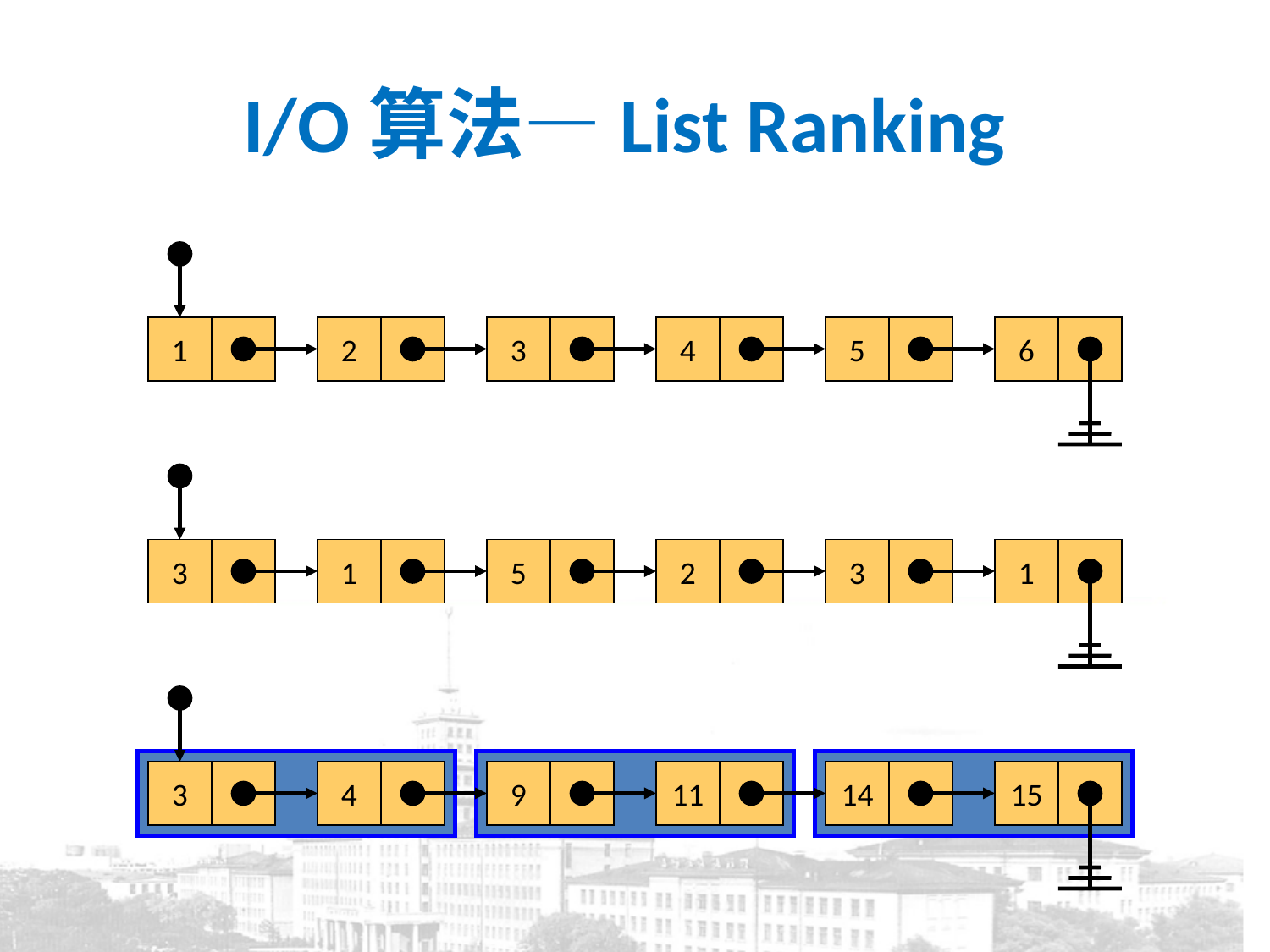

# I/O算法—List Ranking

1
2
3
4
5
6

3

1

5

2

3

1

3

4

9

11

14

15